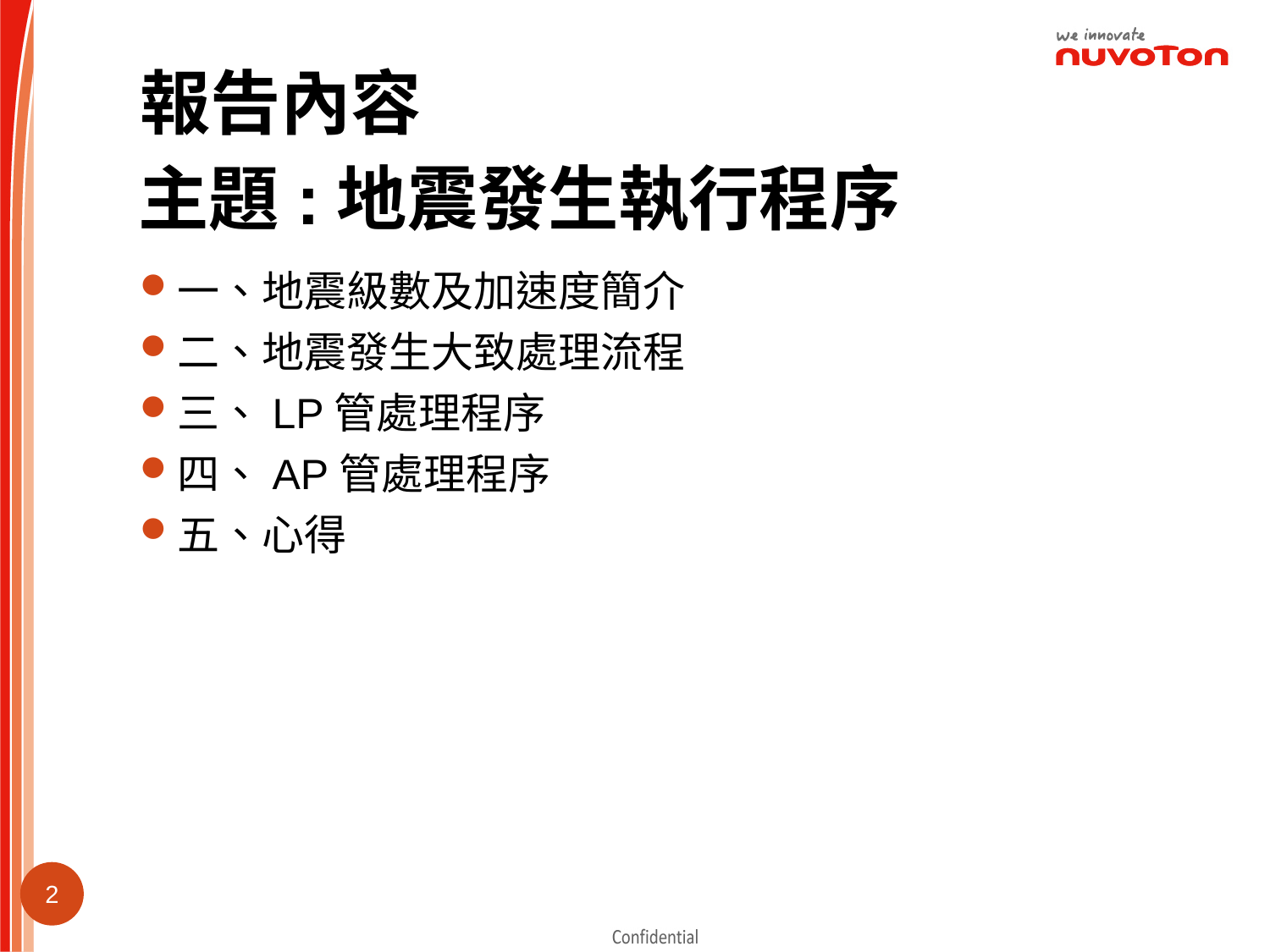

# 報告內容
主題:地震發生執行程序
一、地震級數及加速度簡介
二、地震發生大致處理流程
三、LP管處理程序
四、AP管處理程序
五、心得

2